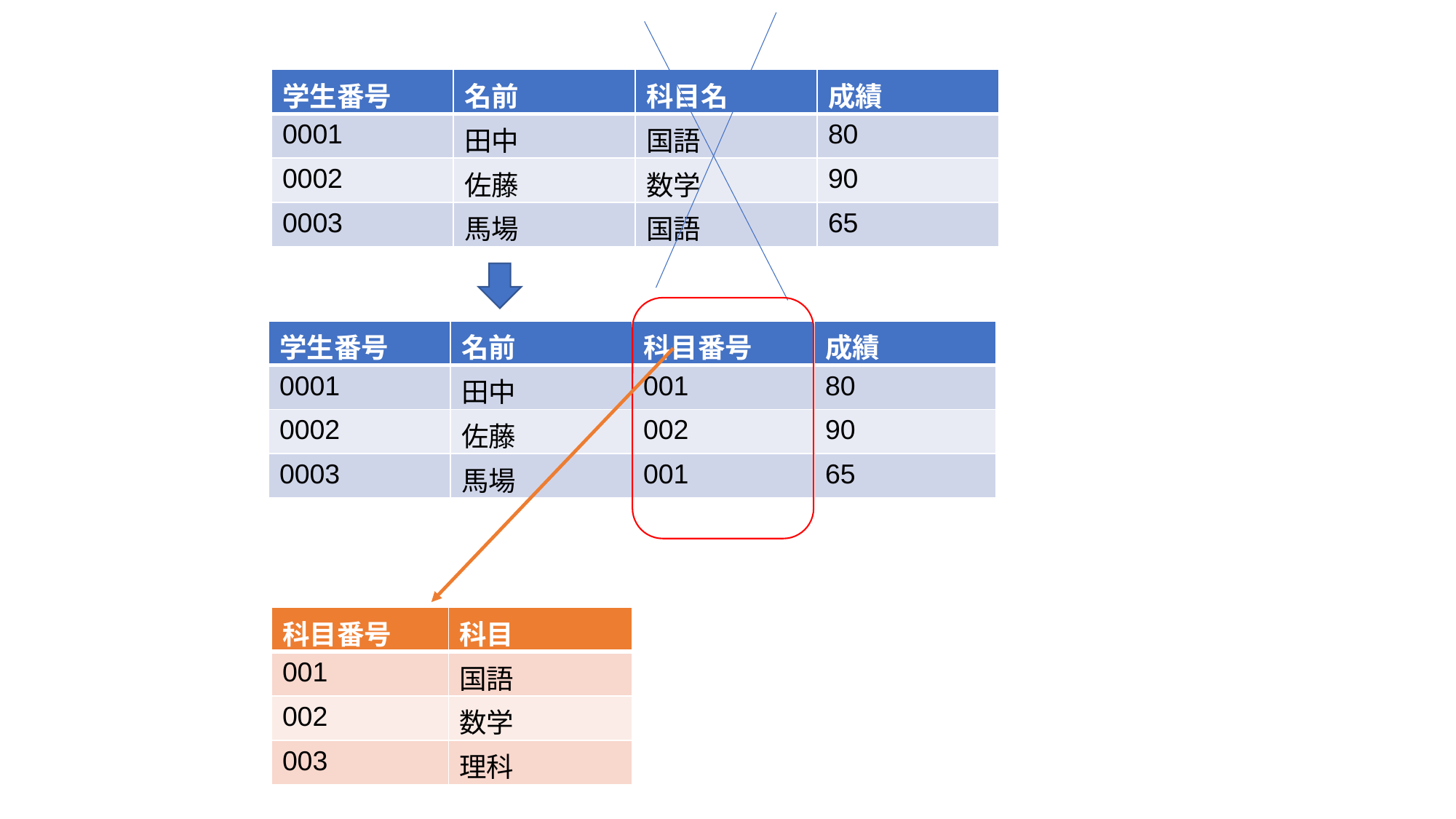

| 学生番号 | 名前 | 科目名 | 成績 |
| --- | --- | --- | --- |
| 0001 | 田中 | 国語 | 80 |
| 0002 | 佐藤 | 数学 | 90 |
| 0003 | 馬場 | 国語 | 65 |

| 学生番号 | 名前 | 科目番号 | 成績 |
| --- | --- | --- | --- |
| 0001 | 田中 | 001 | 80 |
| 0002 | 佐藤 | 002 | 90 |
| 0003 | 馬場 | 001 | 65 |

| 科目番号 | 科目 |
| --- | --- |
| 001 | 国語 |
| 002 | 数学 |
| 003 | 理科 |